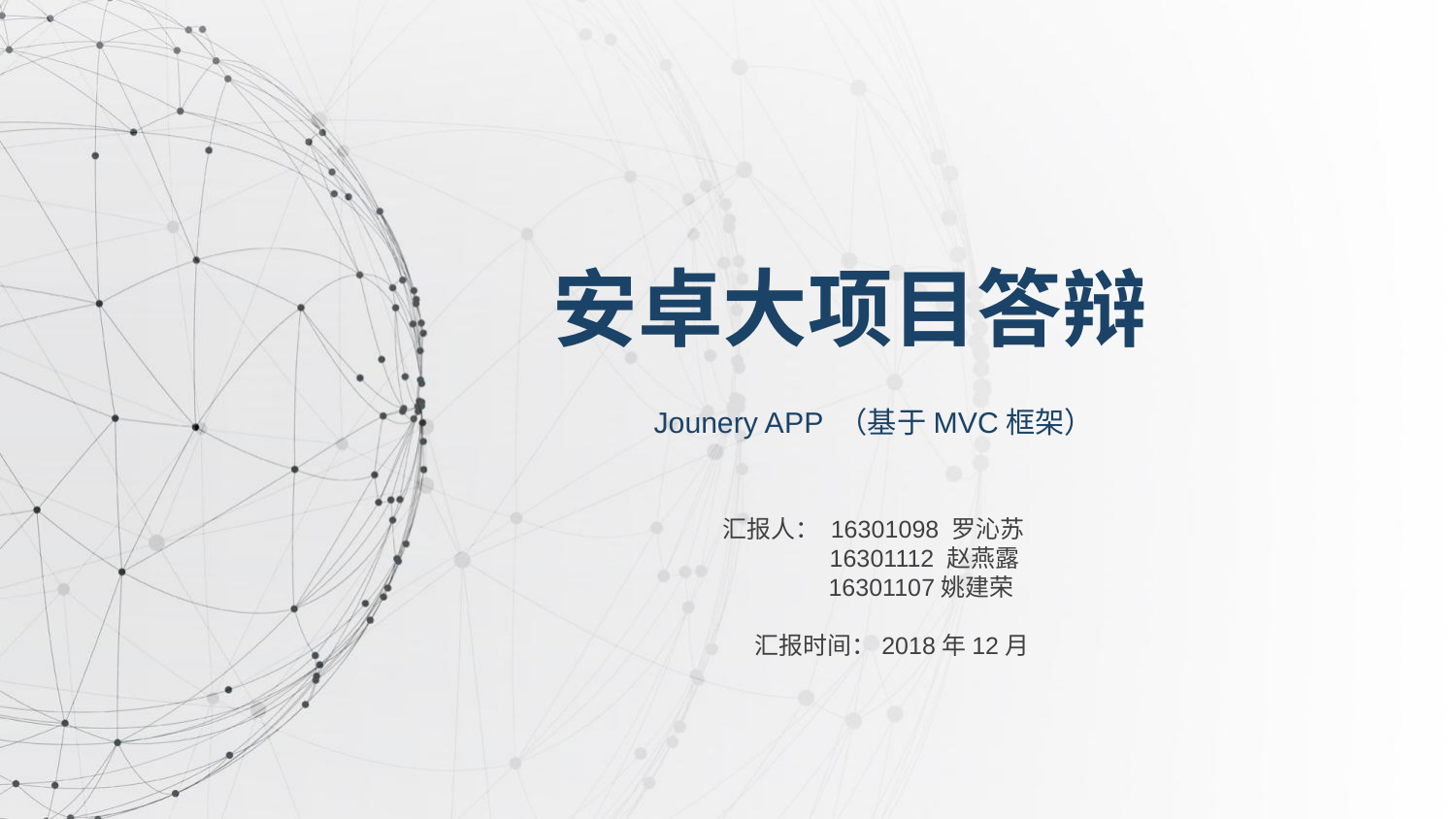

安卓大项目答辩
Jounery APP （基于MVC框架）
汇报人： 16301098 罗沁苏
               16301112 赵燕露
              16301107姚建荣

	汇报时间：2018年12月